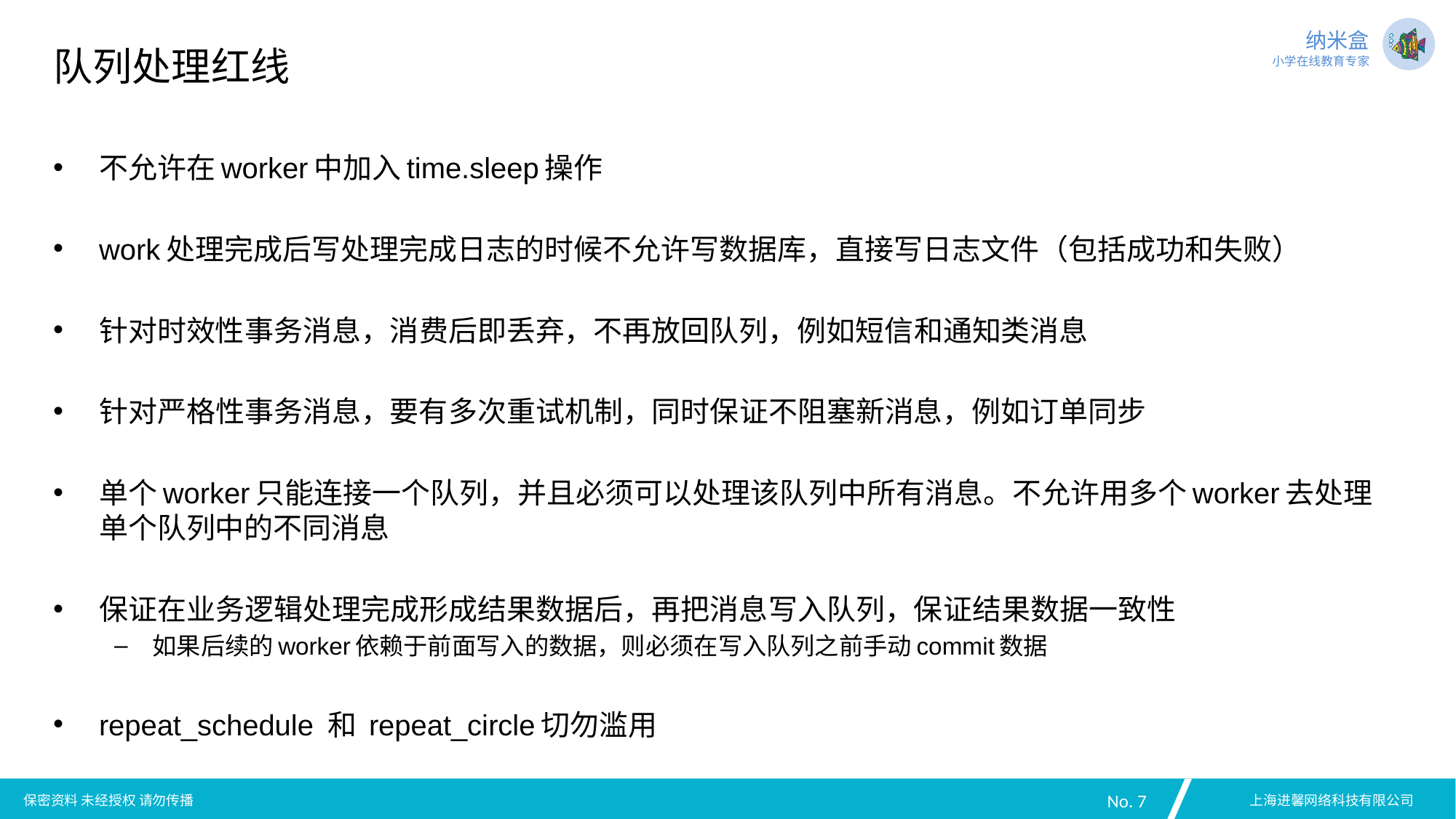

# 队列处理红线
不允许在worker中加入time.sleep操作

work处理完成后写处理完成日志的时候不允许写数据库，直接写日志文件（包括成功和失败）

针对时效性事务消息，消费后即丢弃，不再放回队列，例如短信和通知类消息

针对严格性事务消息，要有多次重试机制，同时保证不阻塞新消息，例如订单同步

单个worker只能连接一个队列，并且必须可以处理该队列中所有消息。不允许用多个worker去处理单个队列中的不同消息

保证在业务逻辑处理完成形成结果数据后，再把消息写入队列，保证结果数据一致性
如果后续的worker依赖于前面写入的数据，则必须在写入队列之前手动commit数据

repeat_schedule 和 repeat_circle切勿滥用

No. 7